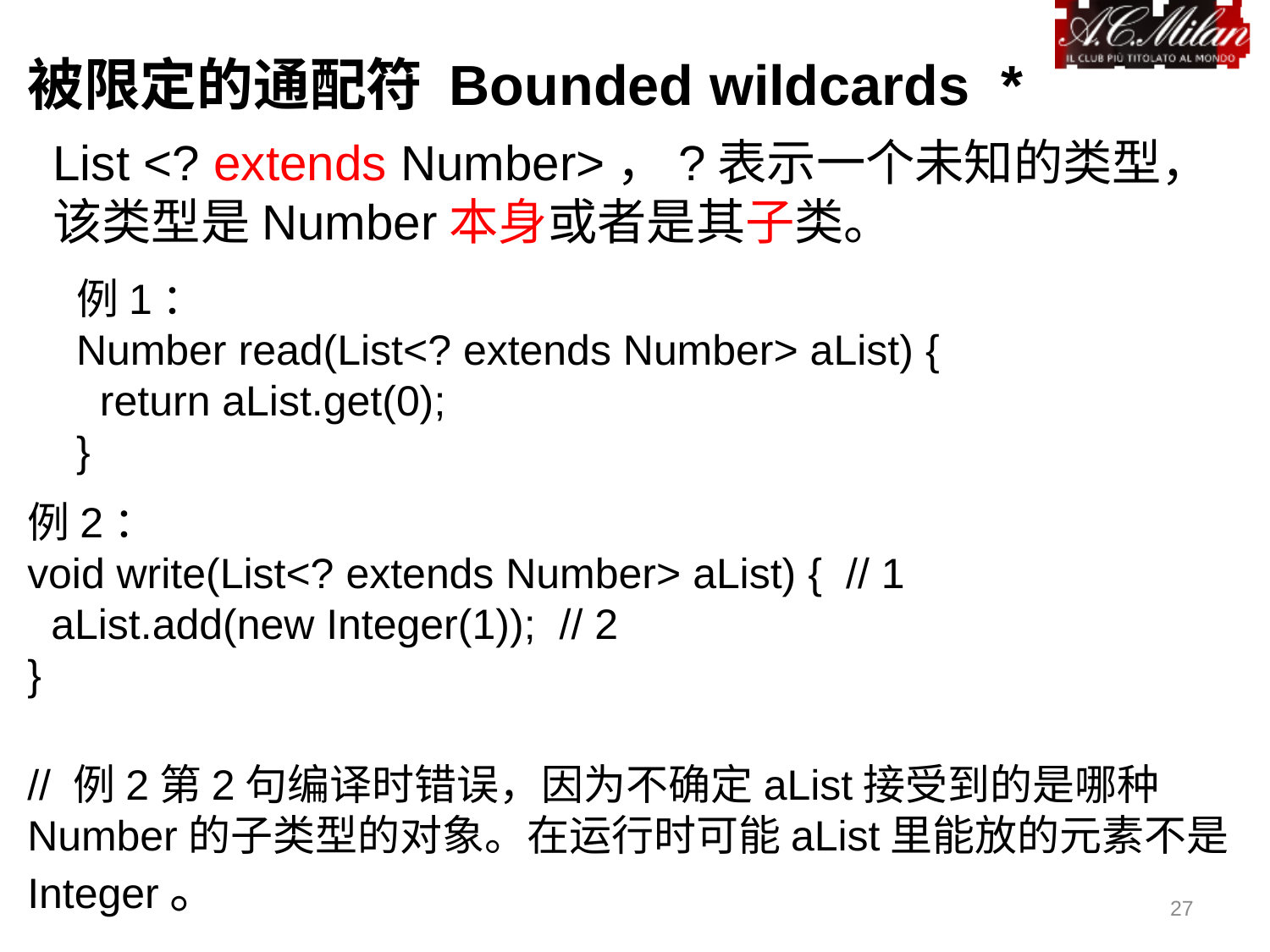

被限定的通配符 Bounded wildcards  *
List <? extends Number>，?表示一个未知的类型，该类型是Number本身或者是其子类。
例1：
Number read(List<? extends Number> aList) {
  return aList.get(0);
}
例2：
void write(List<? extends Number> aList) {  // 1
  aList.add(new Integer(1));  // 2
}

// 例2第2句编译时错误，因为不确定aList接受到的是哪种Number的子类型的对象。在运行时可能aList里能放的元素不是Integer。
27